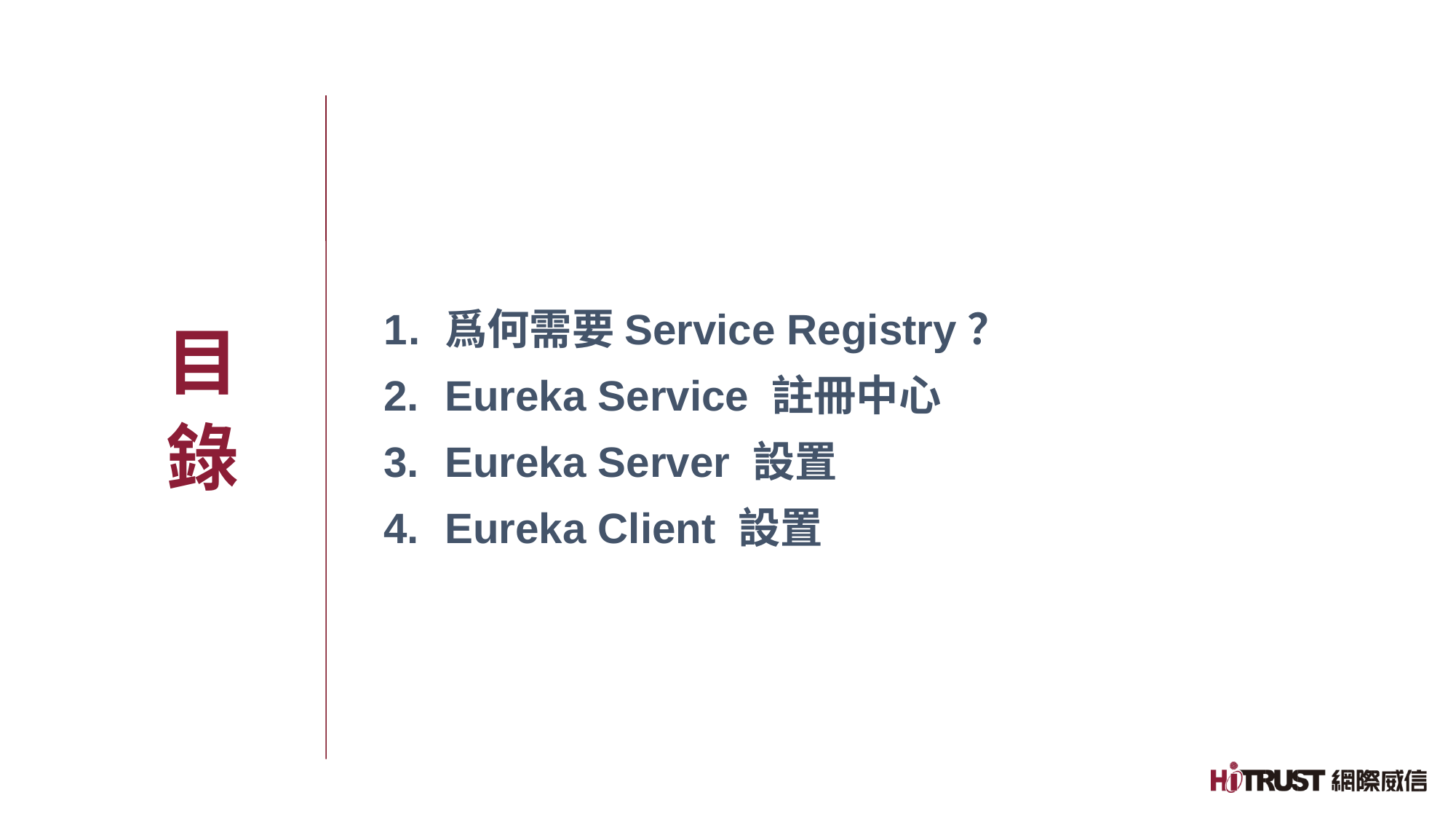

爲何需要Service Registry？
Eureka Service 註冊中心
Eureka Server 設置
Eureka Client 設置
目錄